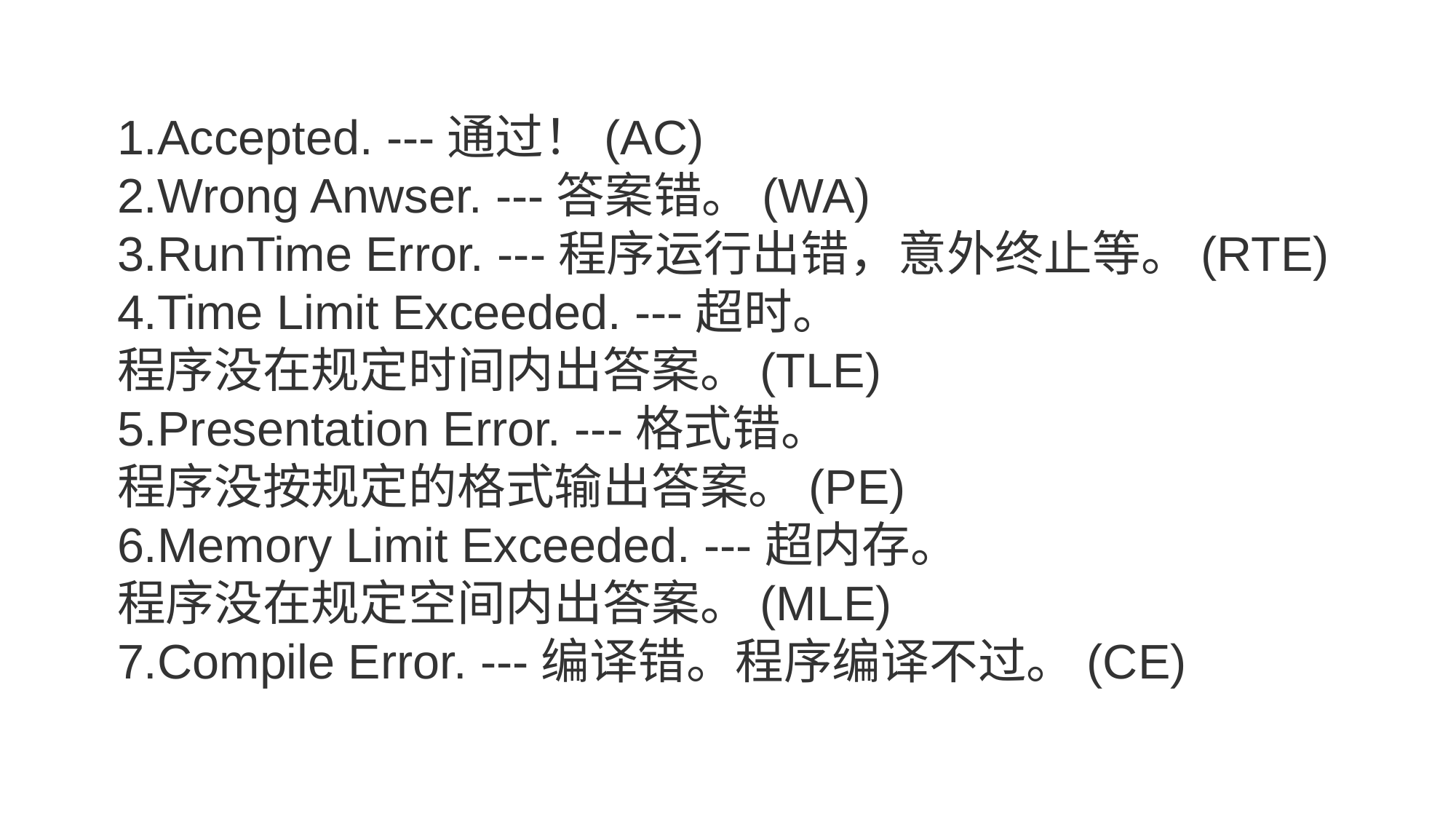

#
1.Accepted. ---通过！(AC)
2.Wrong Anwser. ---答案错。(WA)
3.RunTime Error. ---程序运行出错，意外终止等。(RTE)
4.Time Limit Exceeded. ---超时。
程序没在规定时间内出答案。(TLE)
5.Presentation Error. ---格式错。
程序没按规定的格式输出答案。(PE)
6.Memory Limit Exceeded. ---超内存。
程序没在规定空间内出答案。(MLE)
7.Compile Error. ---编译错。程序编译不过。(CE)